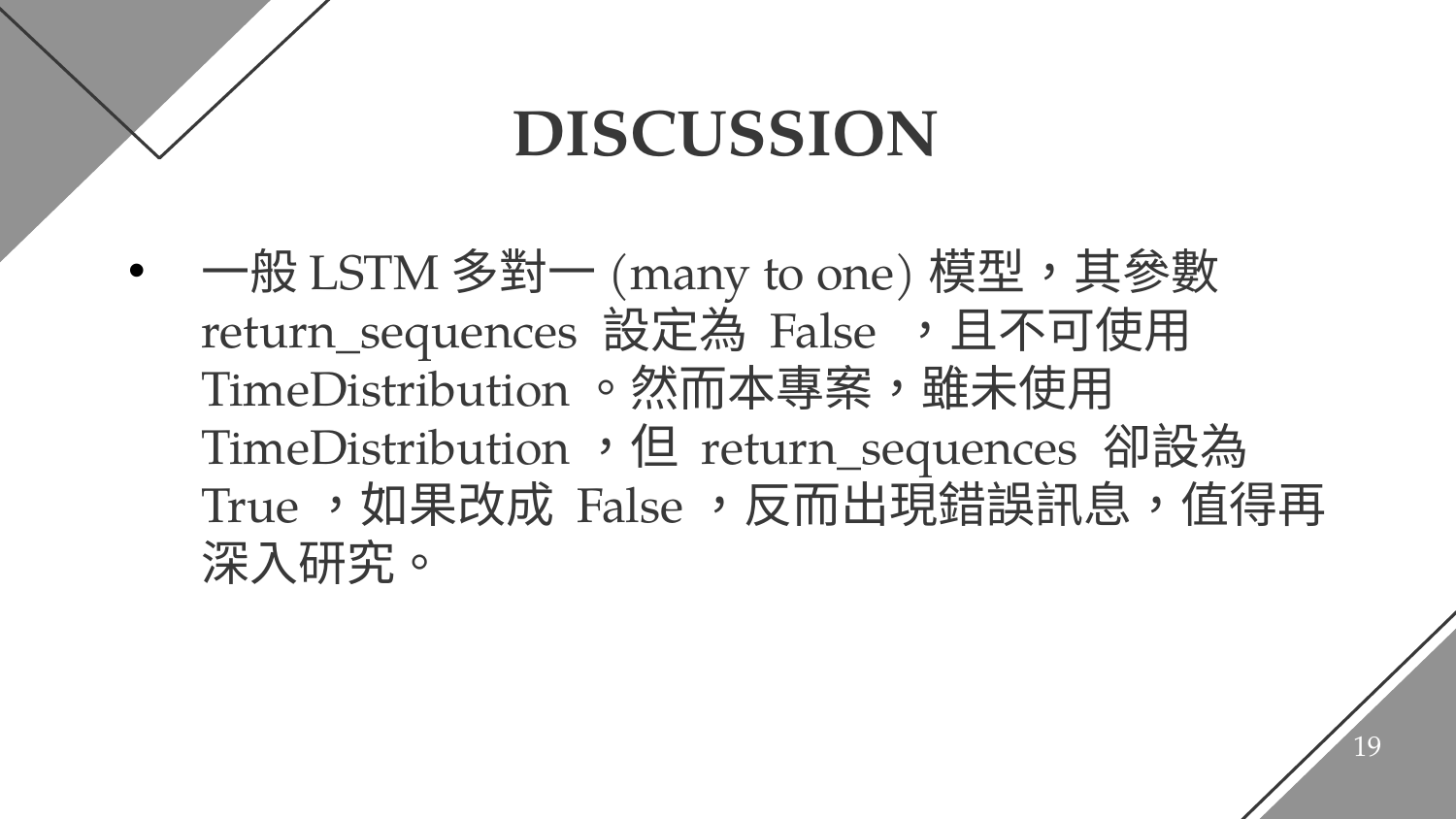

# DISCUSSION
一般LSTM多對一(many to one)模型，其參數 return_sequences 設定為 False ，且不可使用 TimeDistribution。然而本專案，雖未使用 TimeDistribution，但 return_sequences 卻設為 True，如果改成 False，反而出現錯誤訊息，值得再深入研究。

19